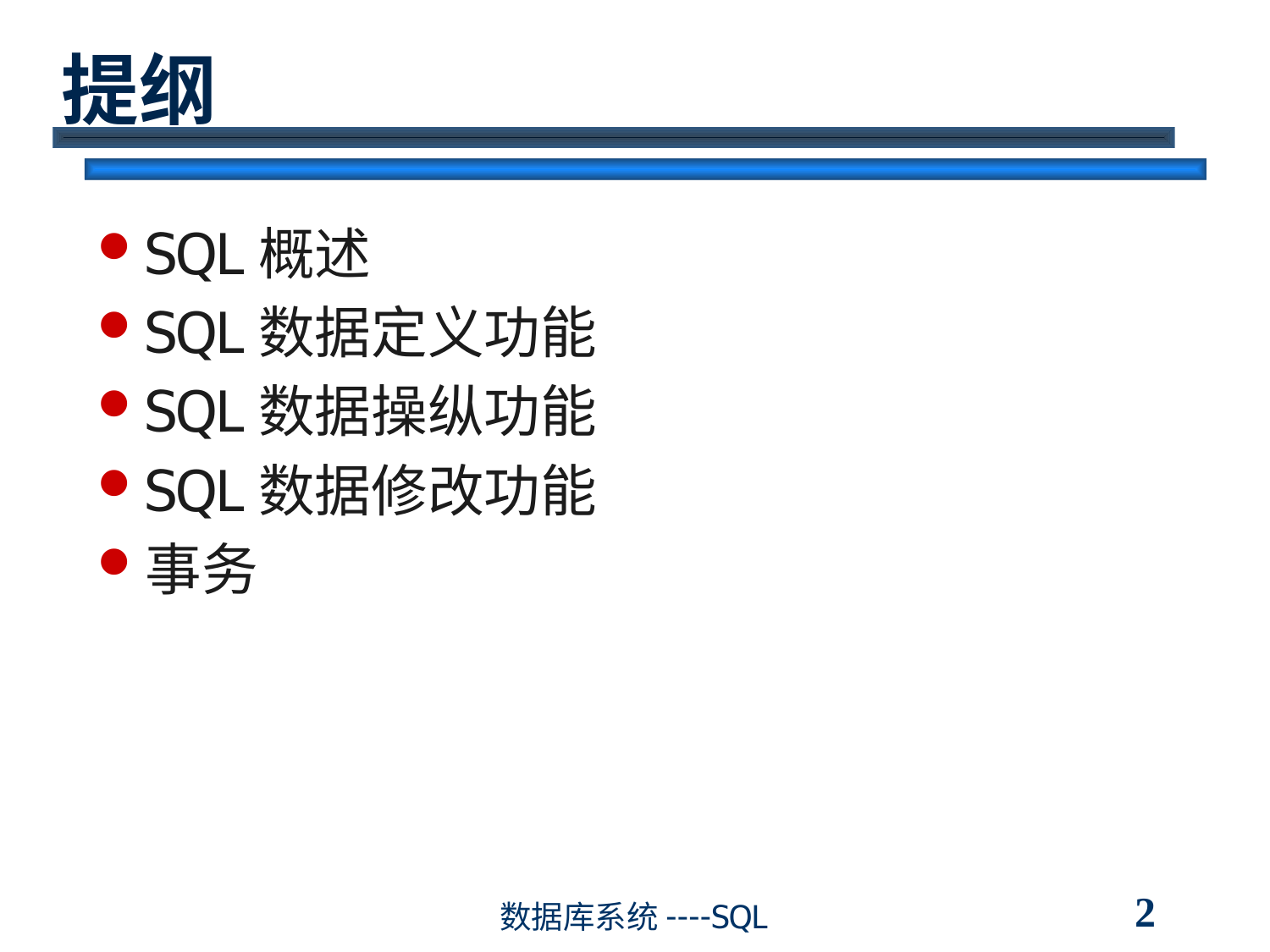

# 提纲
SQL概述
SQL数据定义功能
SQL数据操纵功能
SQL数据修改功能
事务
2
数据库系统----SQL